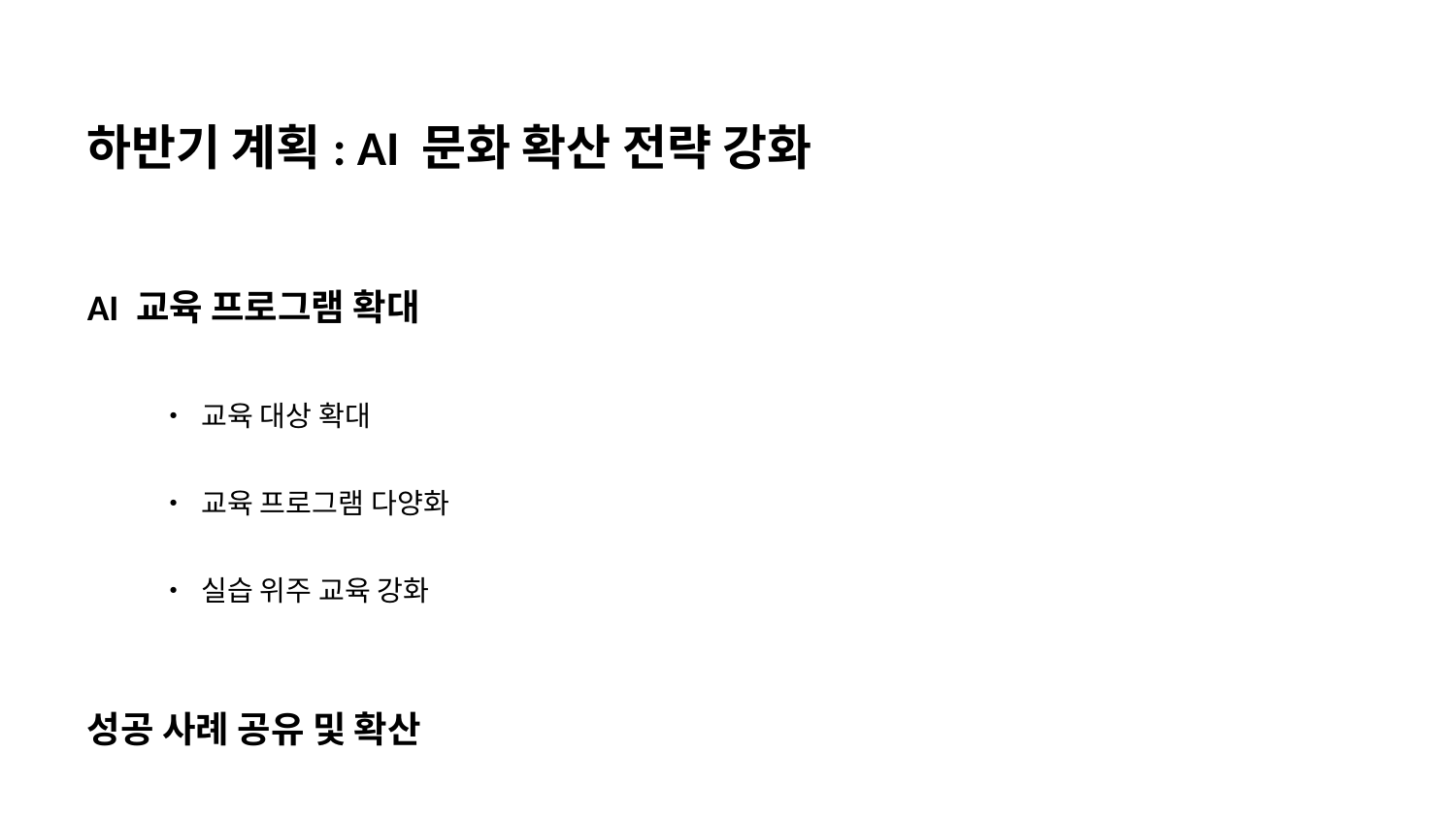

하반기 계획: AI 문화 확산 전략 강화
AI 교육 프로그램 확대
• 교육 대상 확대
• 교육 프로그램 다양화
• 실습 위주 교육 강화
성공 사례 공유 및 확산
• 성공 사례 발표회 개최
• 사내 플랫폼 활용
• 지속적인 피드백 및 개선